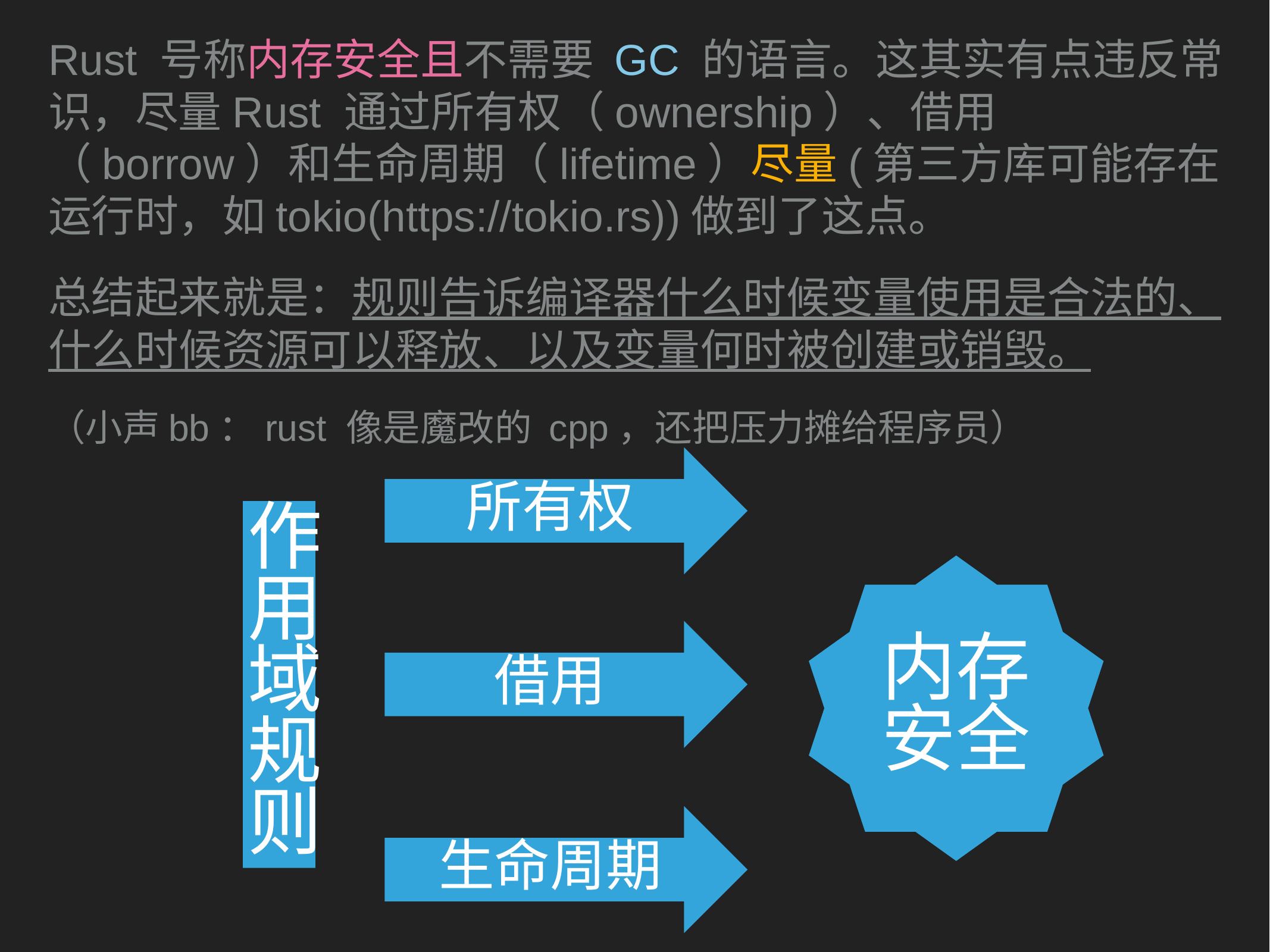

Rust 号称内存安全且不需要 GC 的语言。这其实有点违反常识，尽量Rust 通过所有权（ownership）、借用（borrow）和生命周期（lifetime）尽量(第三方库可能存在运行时，如tokio(https://tokio.rs))做到了这点。
总结起来就是：规则告诉编译器什么时候变量使用是合法的、什么时候资源可以释放、以及变量何时被创建或销毁。
（小声bb：rust 像是魔改的 cpp，还把压力摊给程序员）
所有权
作用域规则
内存安全
借用
生命周期